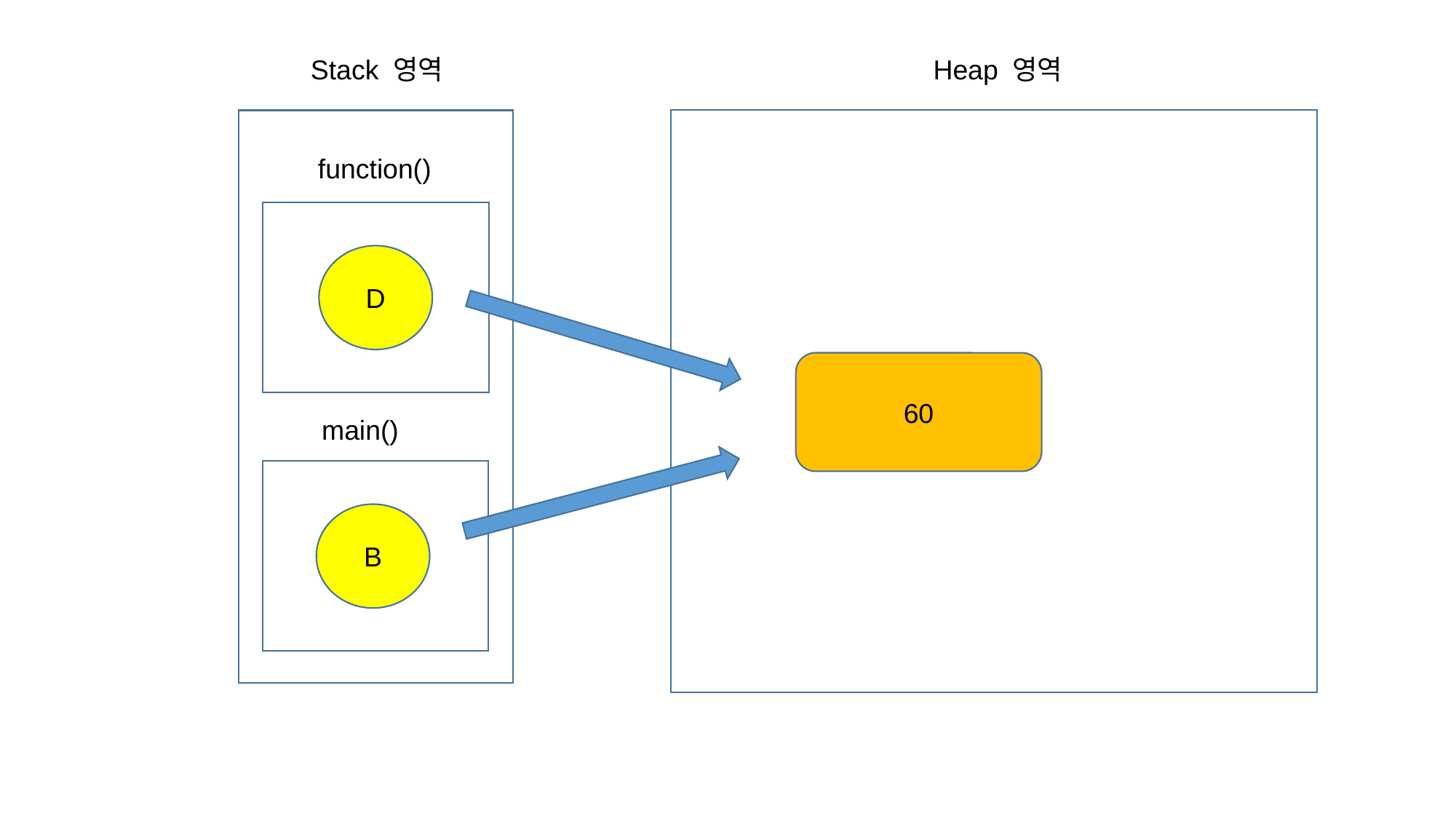

Stack 영역
 Heap 영역

function()
D

60
main()

B